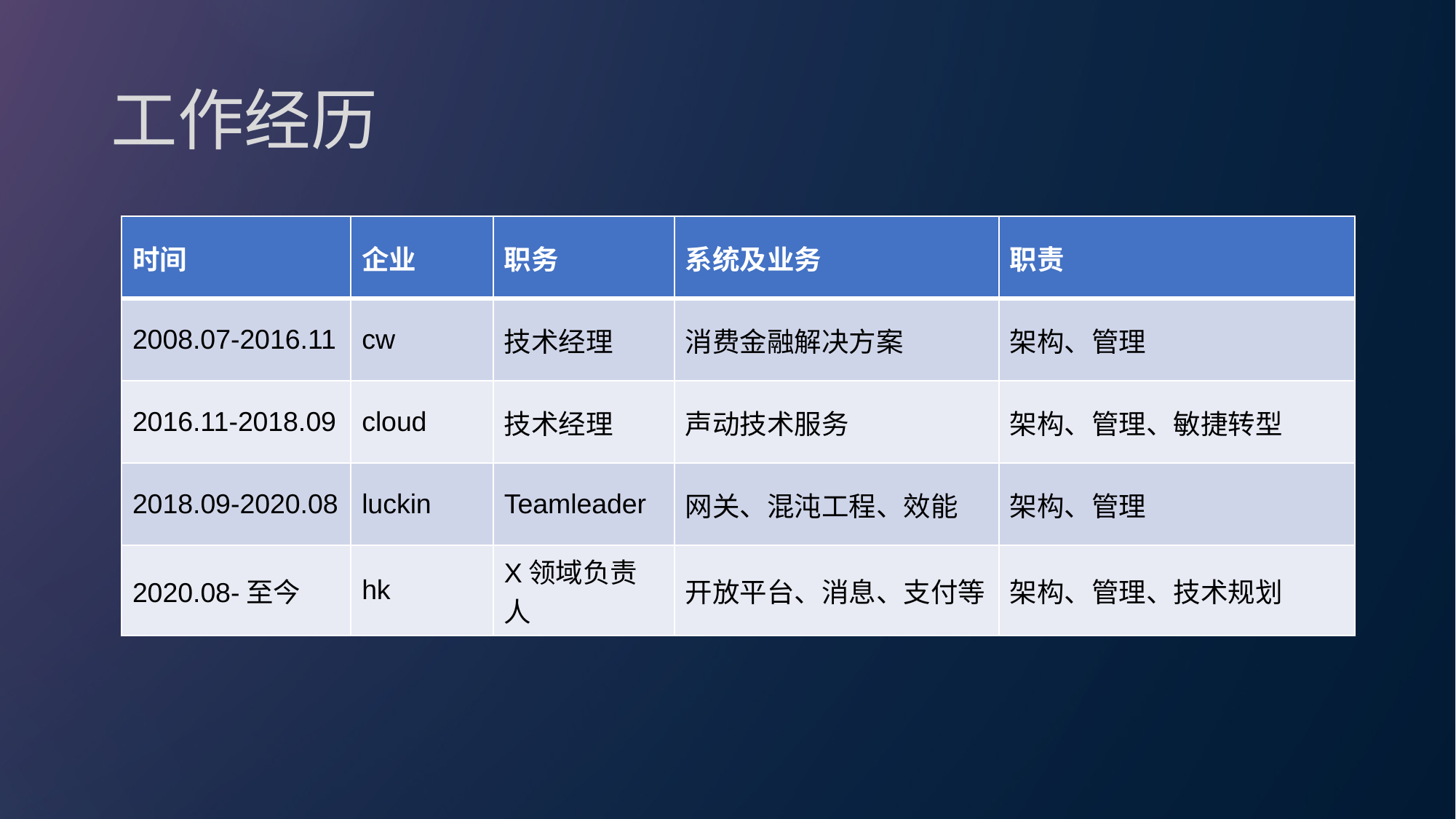

# 工作经历
| 时间 | 企业 | 职务 | 系统及业务 | 职责 |
| --- | --- | --- | --- | --- |
| 2008.07-2016.11 | cw | 技术经理 | 消费金融解决方案 | 架构、管理 |
| 2016.11-2018.09 | cloud | 技术经理 | 声动技术服务 | 架构、管理、敏捷转型 |
| 2018.09-2020.08 | luckin | Teamleader | 网关、混沌工程、效能 | 架构、管理 |
| 2020.08-至今 | hk | X领域负责人 | 开放平台、消息、支付等 | 架构、管理、技术规划 |